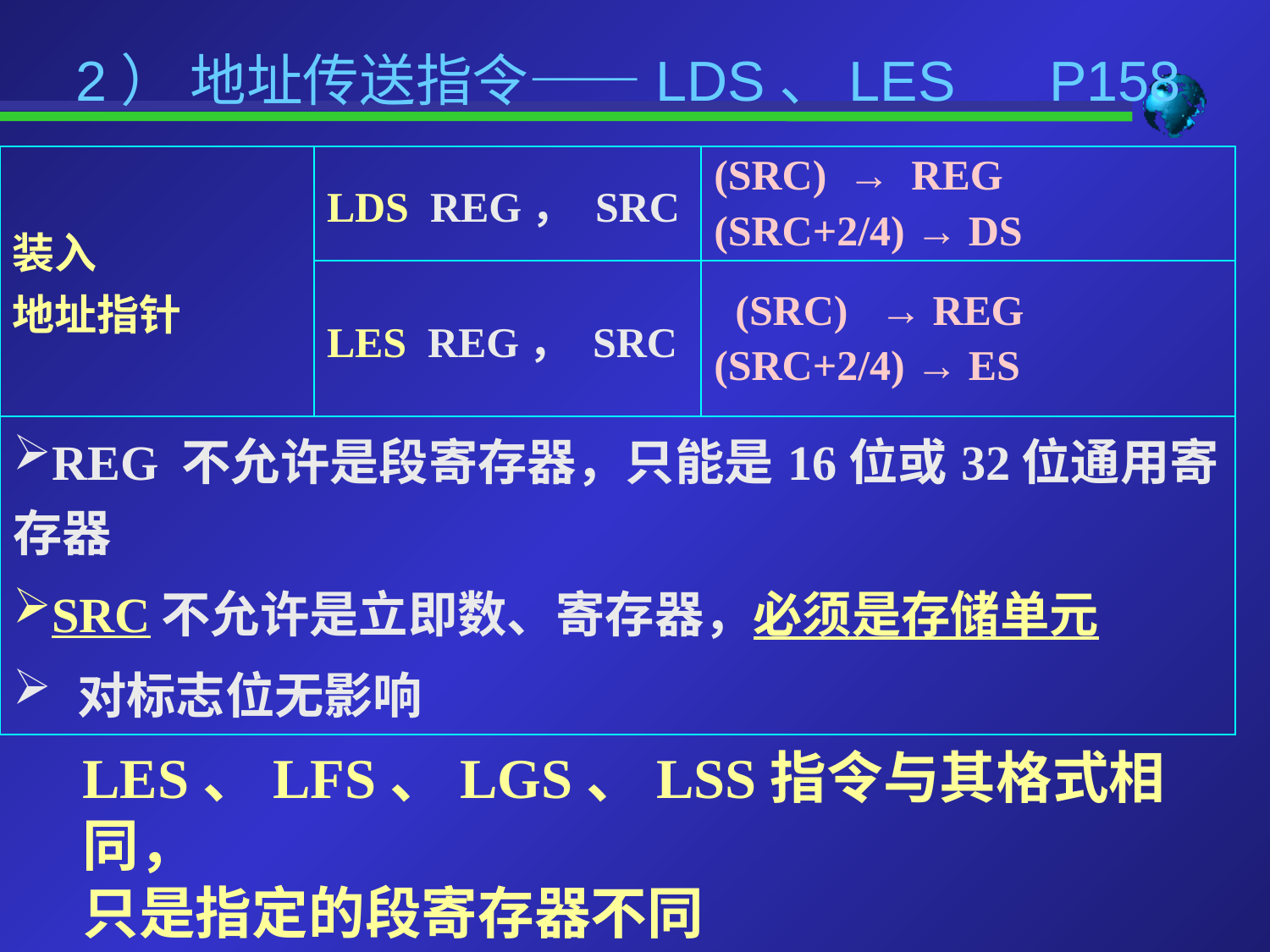

# 2） 地址传送指令——LDS、LES      P158
| 装入 地址指针 | LDS REG， SRC | (SRC) → REG (SRC+2/4) → DS |
| --- | --- | --- |
|  | LES REG， SRC | (SRC) → REG (SRC+2/4) → ES |
| REG 不允许是段寄存器，只能是16位或32位通用寄存器 SRC不允许是立即数、寄存器，必须是存储单元 对标志位无影响 |  |  |
LES、LFS、LGS、LSS指令与其格式相同，
只是指定的段寄存器不同
29